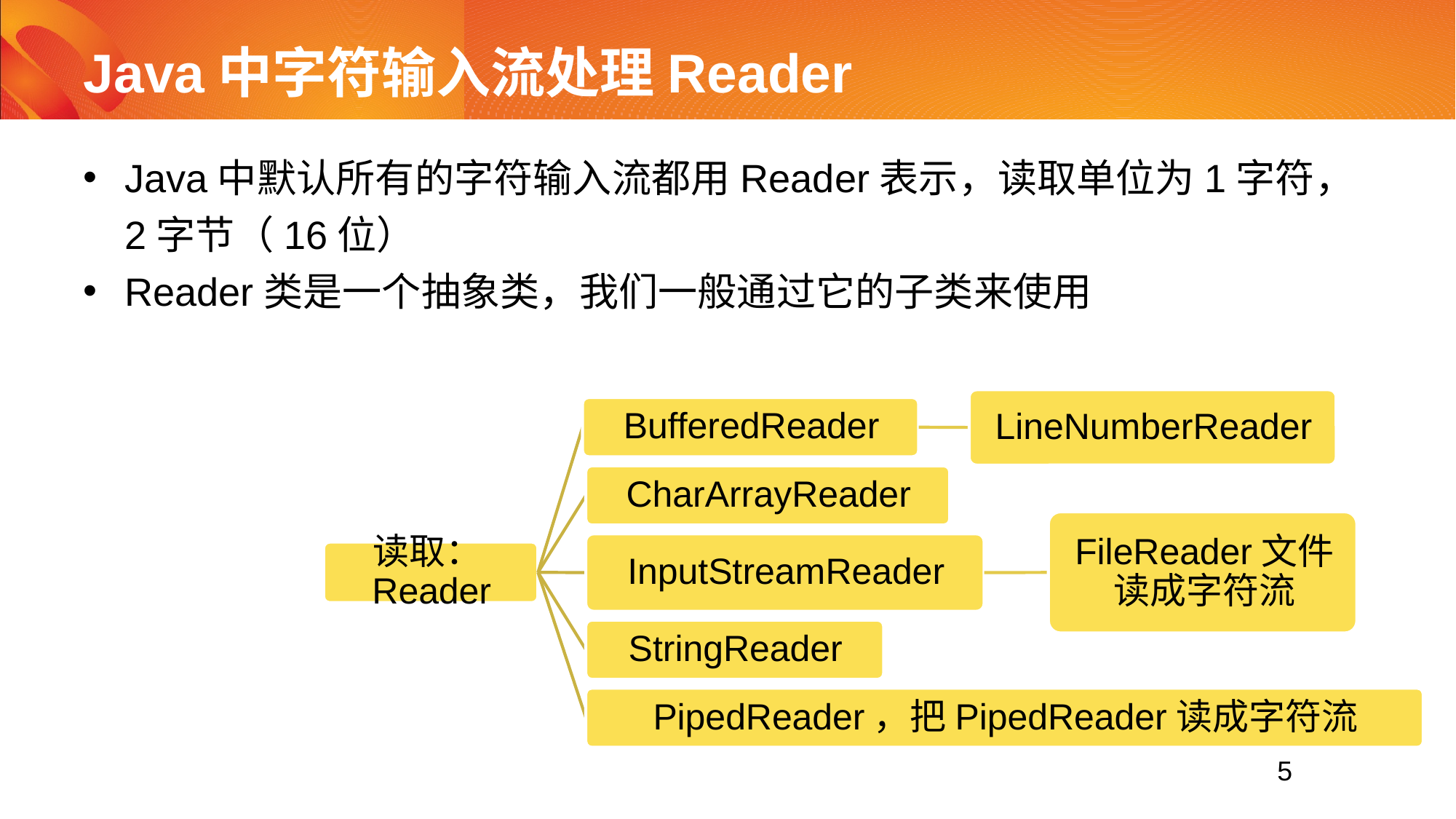

# Java中字符输入流处理Reader
Java中默认所有的字符输入流都用Reader表示，读取单位为1字符，2字节（16位）
Reader类是一个抽象类，我们一般通过它的子类来使用
读取：Reader

BufferedReader

LineNumberReader

CharArrayReader

InputStreamReader

FileReader文件读成字符流

StringReader

PipedReader，把PipedReader读成字符流